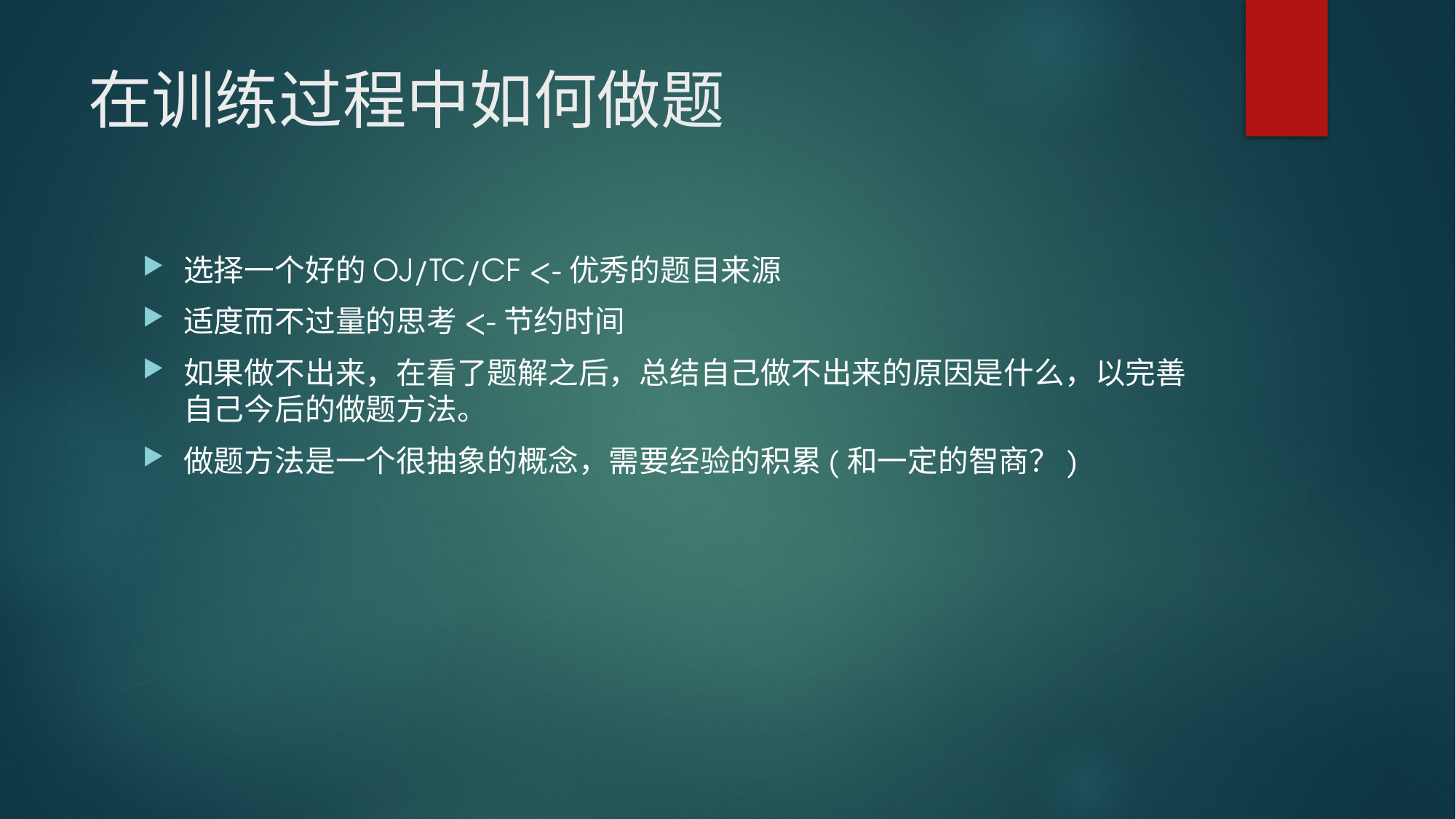

# 在训练过程中如何做题
选择一个好的OJ/TC/CF <-优秀的题目来源
适度而不过量的思考<-节约时间
如果做不出来，在看了题解之后，总结自己做不出来的原因是什么，以完善自己今后的做题方法。
做题方法是一个很抽象的概念，需要经验的积累(和一定的智商？)